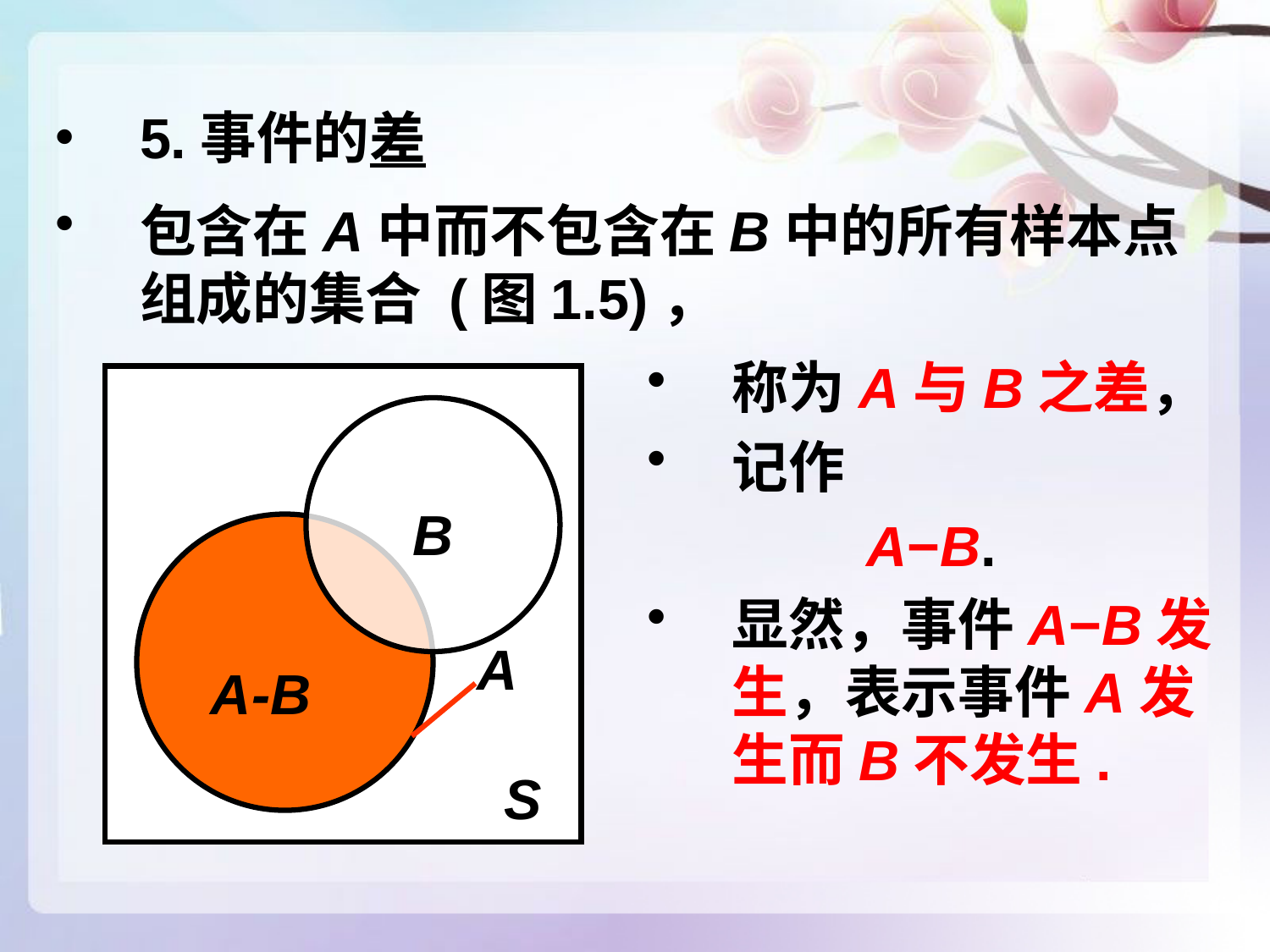

5.事件的差
包含在A中而不包含在B中的所有样本点组成的集合 (图1.5)，
称为A与B之差，
记作
A−B.
显然，事件A−B发生，表示事件A发生而B不发生.

B

A
A-B

S